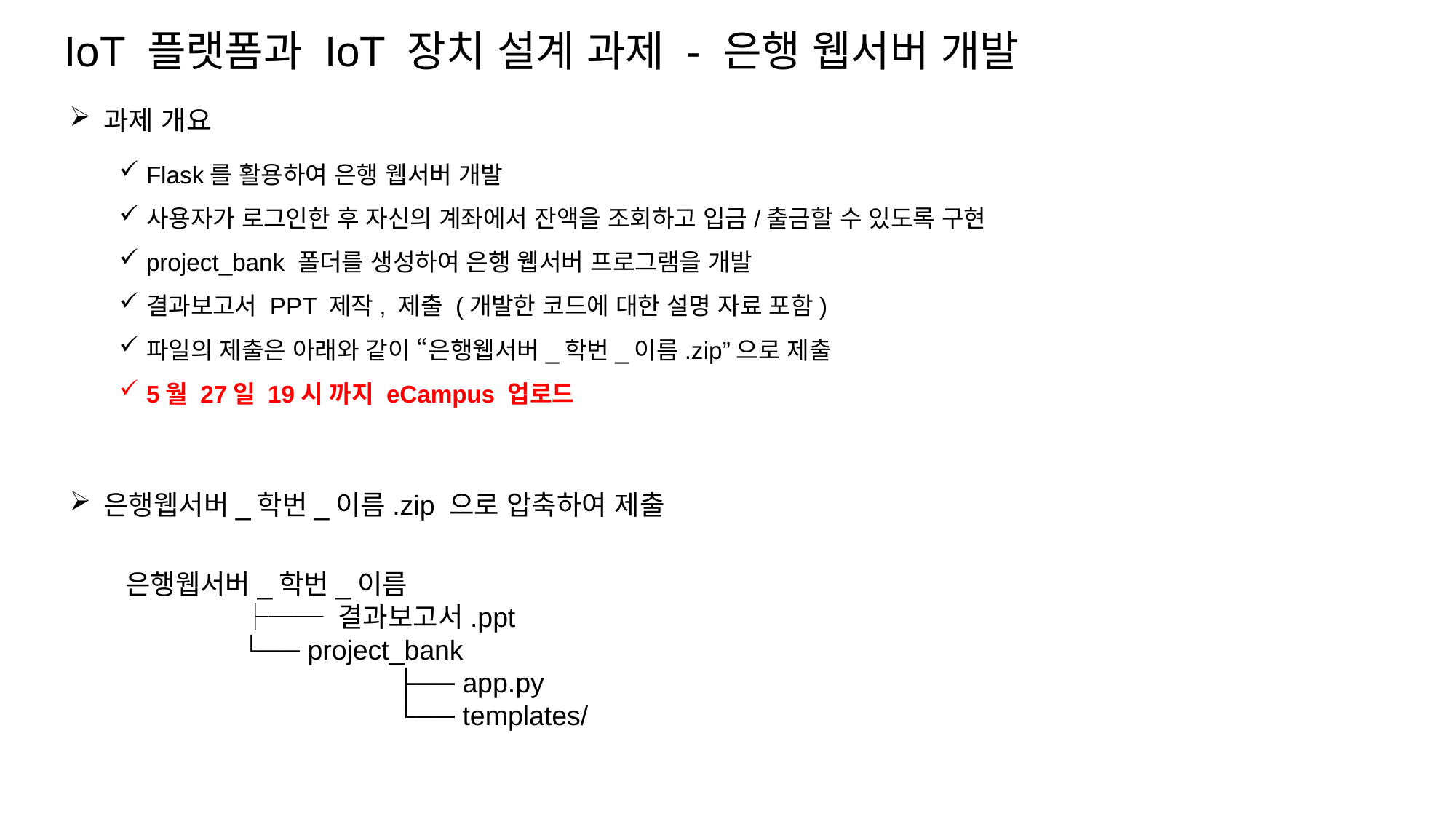

# IoT 플랫폼과 IoT 장치 설계 과제 - 은행 웹서버 개발
과제 개요
Flask를 활용하여 은행 웹서버 개발
사용자가 로그인한 후 자신의 계좌에서 잔액을 조회하고 입금/출금할 수 있도록 구현
project_bank 폴더를 생성하여 은행 웹서버 프로그램을 개발
결과보고서 PPT 제작, 제출 (개발한 코드에 대한 설명 자료 포함)
파일의 제출은 아래와 같이 “은행웹서버_학번_이름.zip”으로 제출
5월 27일 19시 까지 eCampus 업로드

은행웹서버_학번_이름.zip 으로 압축하여 제출
은행웹서버_학번_이름
	 ├── 결과보고서.ppt
	 └── project_bank
  		       ├── app.py
  		       └── templates/